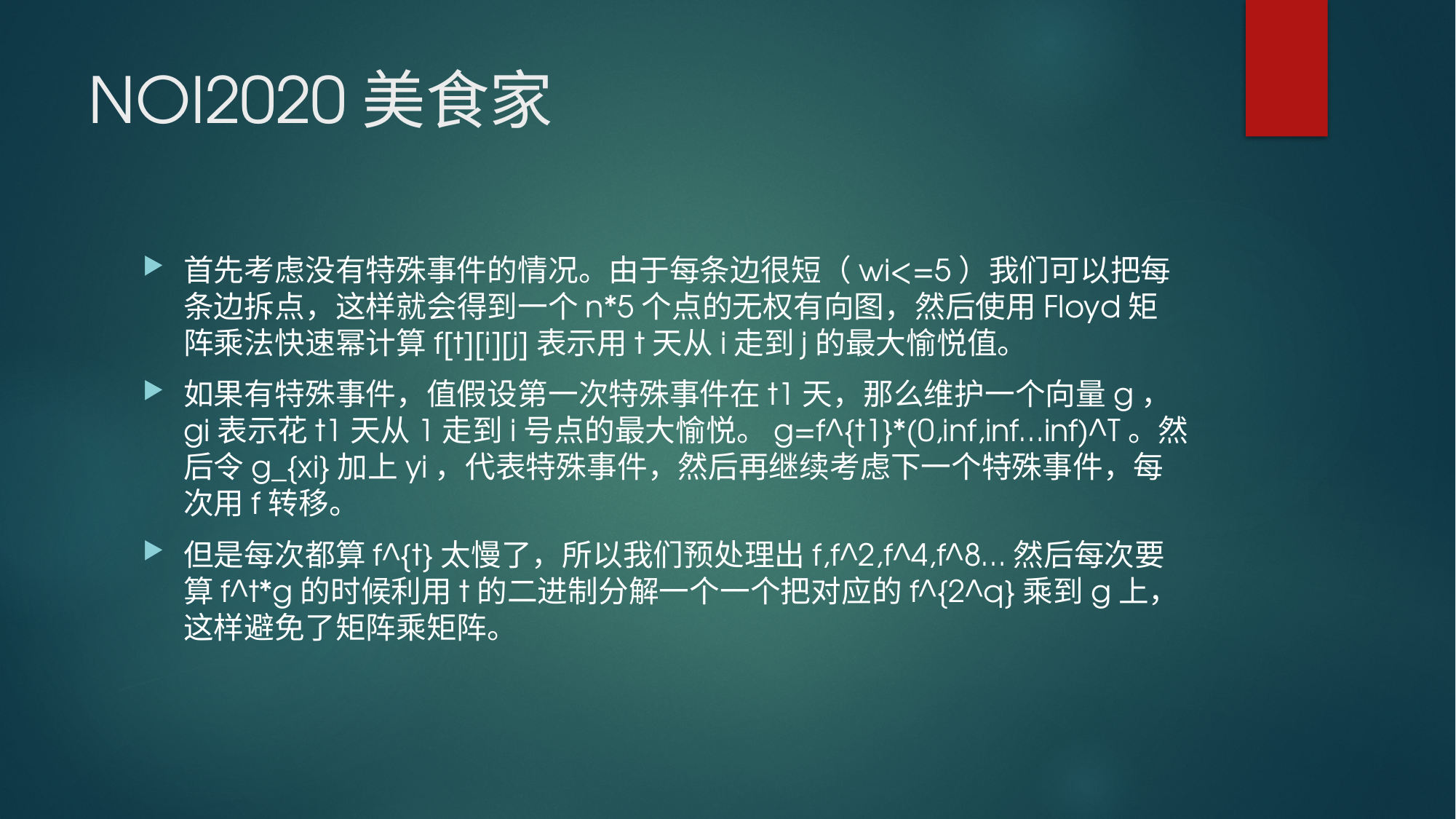

# NOI2020美食家
首先考虑没有特殊事件的情况。由于每条边很短（wi<=5）我们可以把每条边拆点，这样就会得到一个n*5个点的无权有向图，然后使用Floyd矩阵乘法快速幂计算f[t][i][j]表示用t天从i走到j的最大愉悦值。
如果有特殊事件，值假设第一次特殊事件在t1天，那么维护一个向量g，gi表示花t1天从1走到i号点的最大愉悦。g=f^{t1}*(0,inf,inf…inf)^T。然后令g_{xi}加上yi，代表特殊事件，然后再继续考虑下一个特殊事件，每次用f转移。
但是每次都算f^{t}太慢了，所以我们预处理出f,f^2,f^4,f^8…然后每次要算f^t*g的时候利用t的二进制分解一个一个把对应的f^{2^q}乘到g上，这样避免了矩阵乘矩阵。